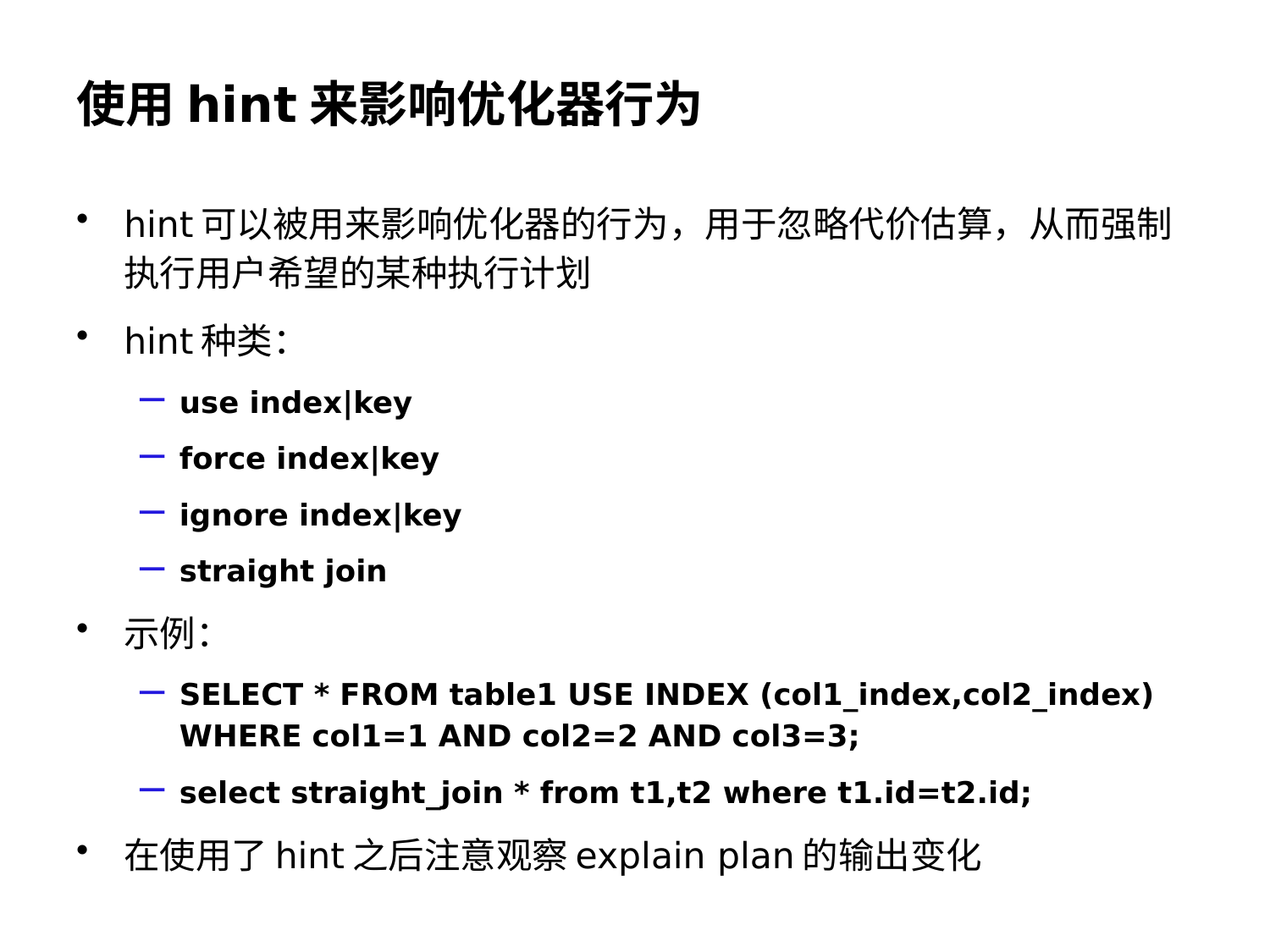

# 使用hint来影响优化器行为
hint可以被用来影响优化器的行为，用于忽略代价估算，从而强制执行用户希望的某种执行计划
hint种类：
use index|key
force index|key
ignore index|key
straight join
示例：
SELECT * FROM table1 USE INDEX (col1_index,col2_index) WHERE col1=1 AND col2=2 AND col3=3;
select straight_join * from t1,t2 where t1.id=t2.id;
在使用了hint之后注意观察explain plan的输出变化